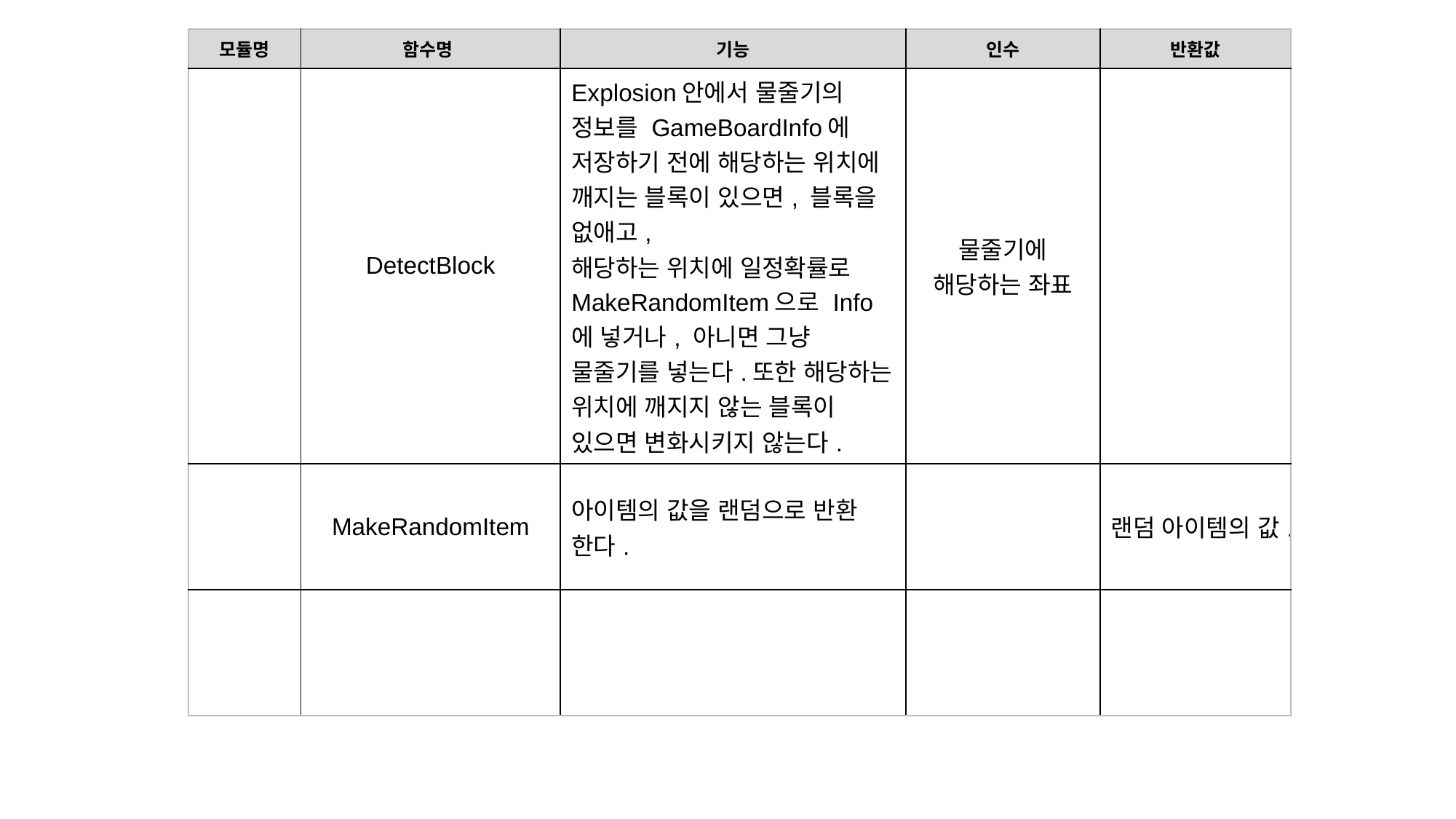

| 모듈명 | 함수명 | 기능 | 인수 | 반환값 |
| --- | --- | --- | --- | --- |
|  | DetectBlock | Explosion안에서 물줄기의 정보를 GameBoardInfo에 저장하기 전에 해당하는 위치에 깨지는 블록이 있으면, 블록을 없애고, 해당하는 위치에 일정확률로MakeRandomItem으로 Info에 넣거나, 아니면 그냥 물줄기를 넣는다.또한 해당하는 위치에 깨지지 않는 블록이 있으면 변화시키지 않는다. | 물줄기에 해당하는 좌표 |  |
|  | MakeRandomItem | 아이템의 값을 랜덤으로 반환 한다. |  | 랜덤 아이템의 값. |
|  |  |  |  |  |